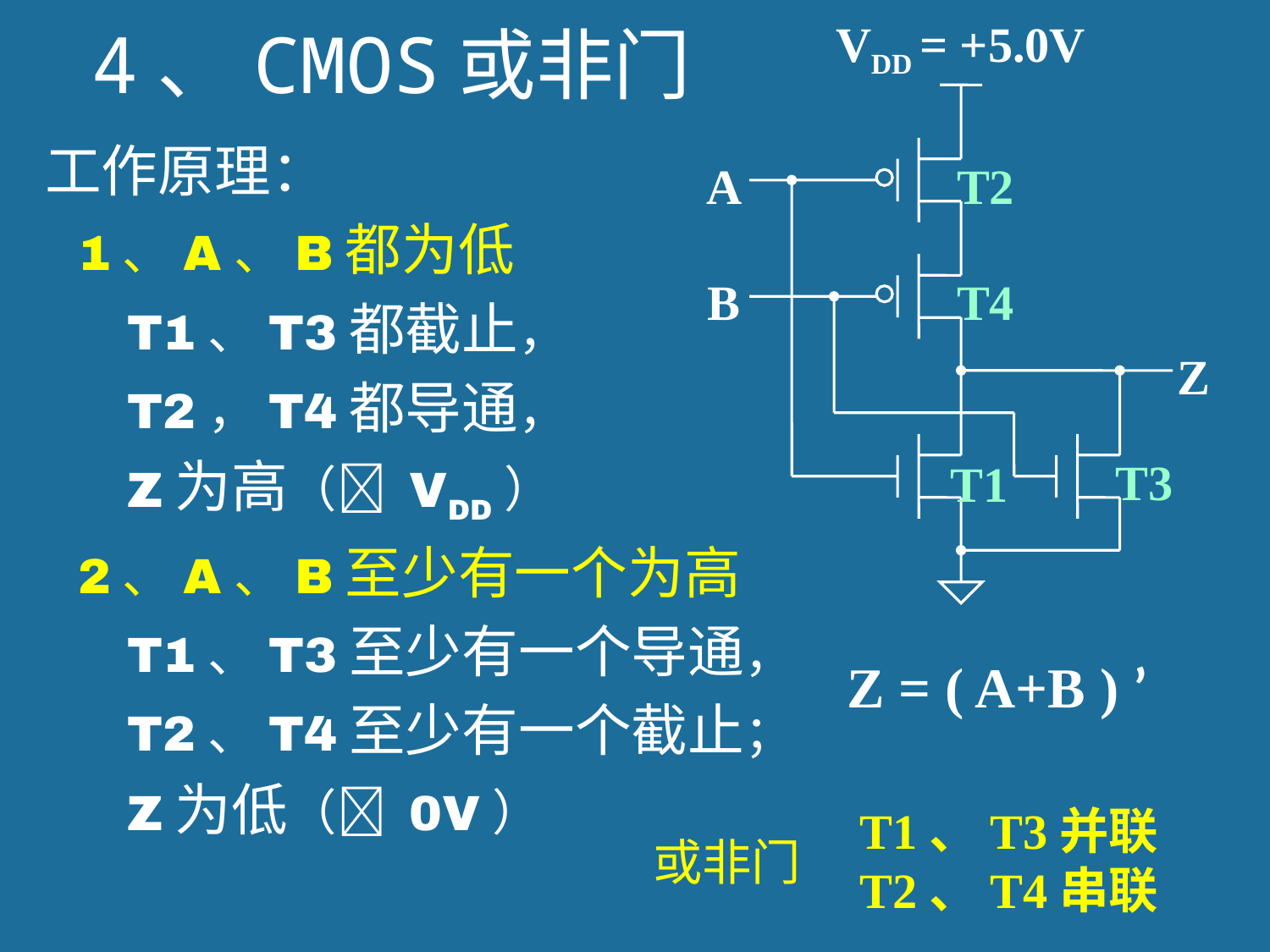

VDD = +5.0V

A

B

Z

# 4、CMOS或非门
工作原理：
  1、A、B都为低
     T1、T3都截止，
     T2，T4都导通，
     Z为高（≈ VDD）
  2、A、B至少有一个为高
     T1、T3至少有一个导通，
     T2、T4至少有一个截止；
     Z为低（≈ 0V）
T2
T4
T3
T1
Z = ( A+B ) ’
T1、T3并联
T2、T4串联
或非门
15